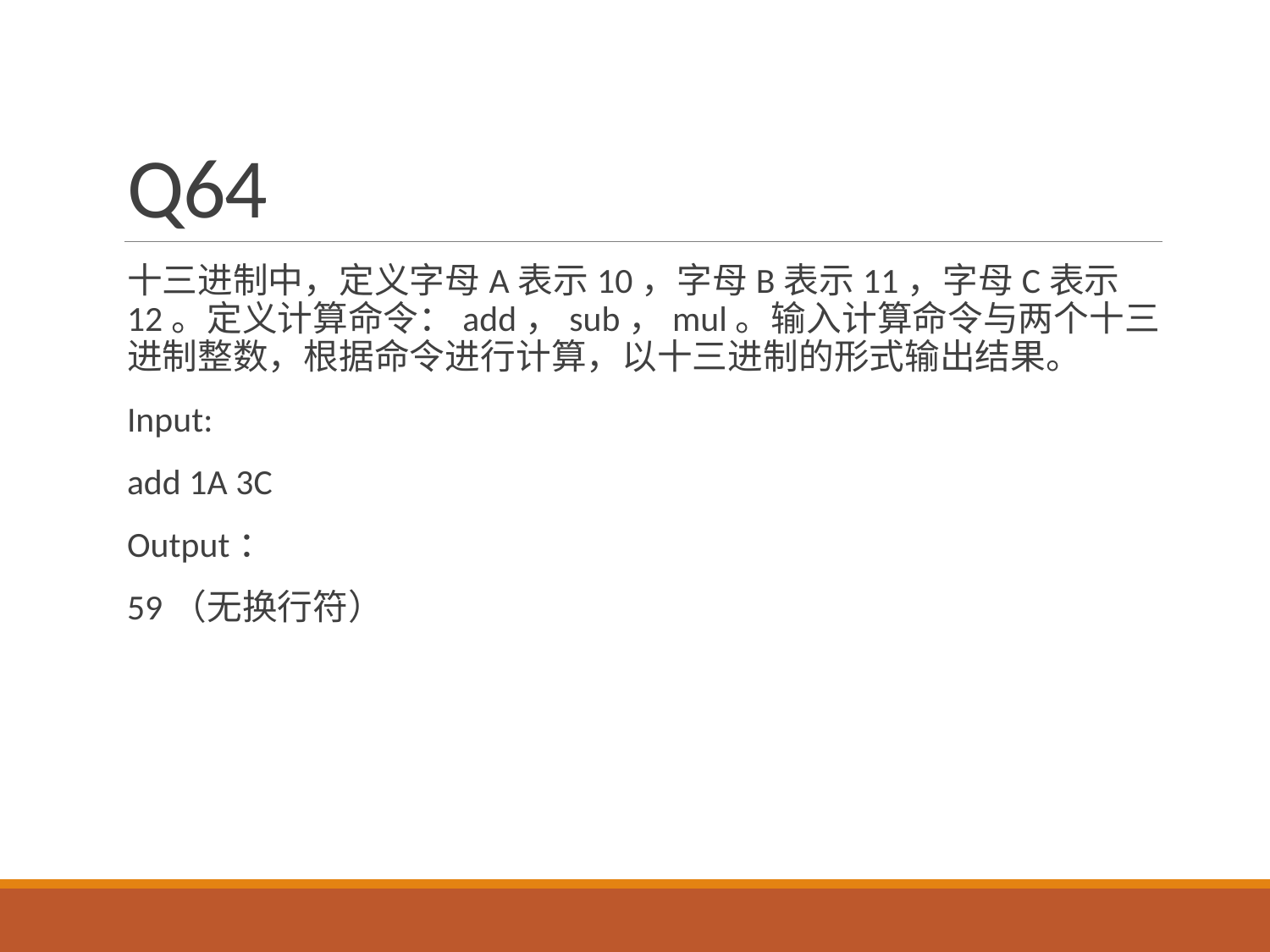

# Q64
十三进制中，定义字母A表示10，字母B表示11，字母C表示12。定义计算命令：add，sub，mul。输入计算命令与两个十三进制整数，根据命令进行计算，以十三进制的形式输出结果。
Input:
add 1A 3C
Output：
59（无换行符）